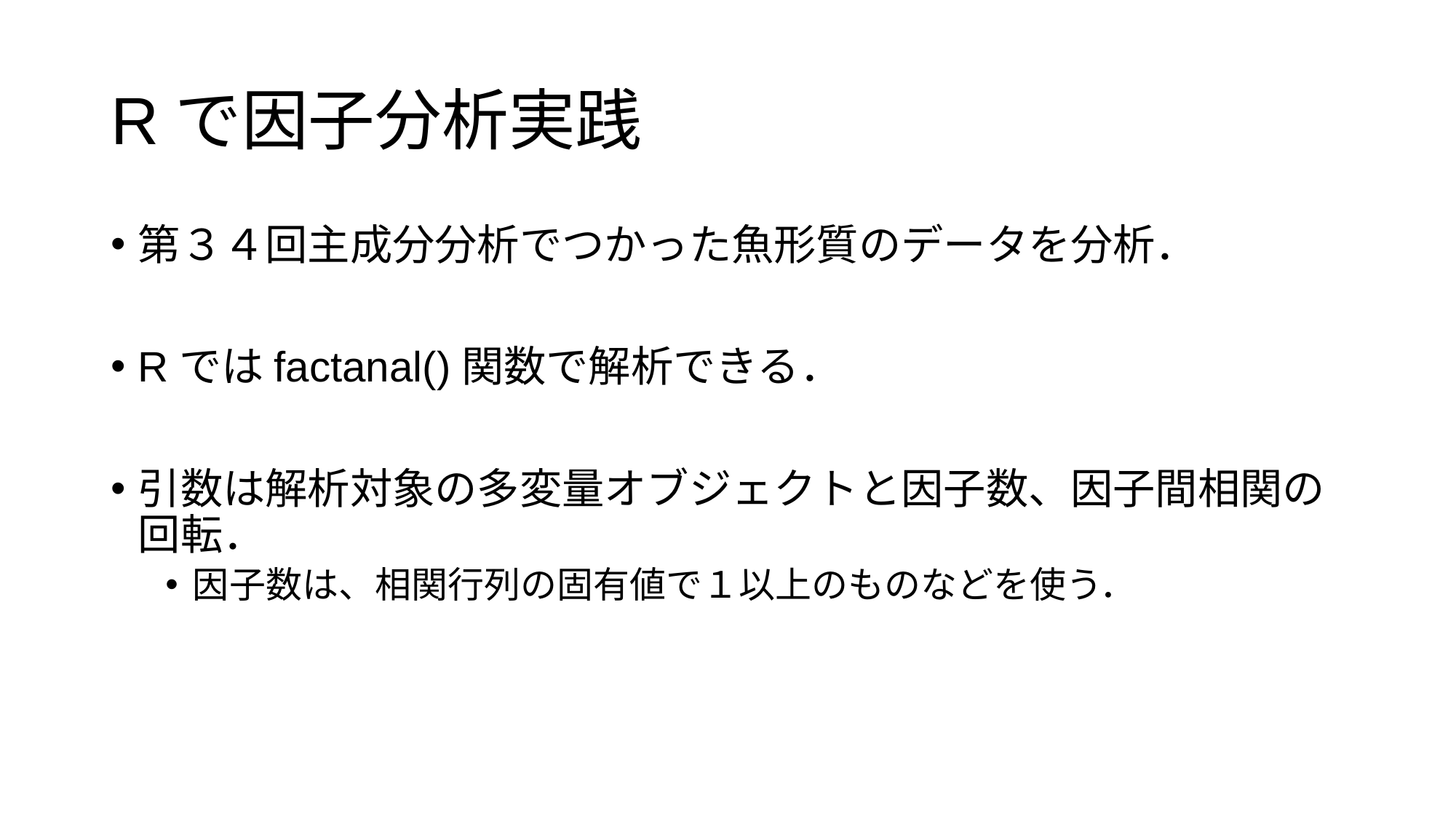

# Rで因子分析実践
第３４回主成分分析でつかった魚形質のデータを分析．

Rではfactanal()関数で解析できる．

引数は解析対象の多変量オブジェクトと因子数、因子間相関の回転．
因子数は、相関行列の固有値で１以上のものなどを使う．